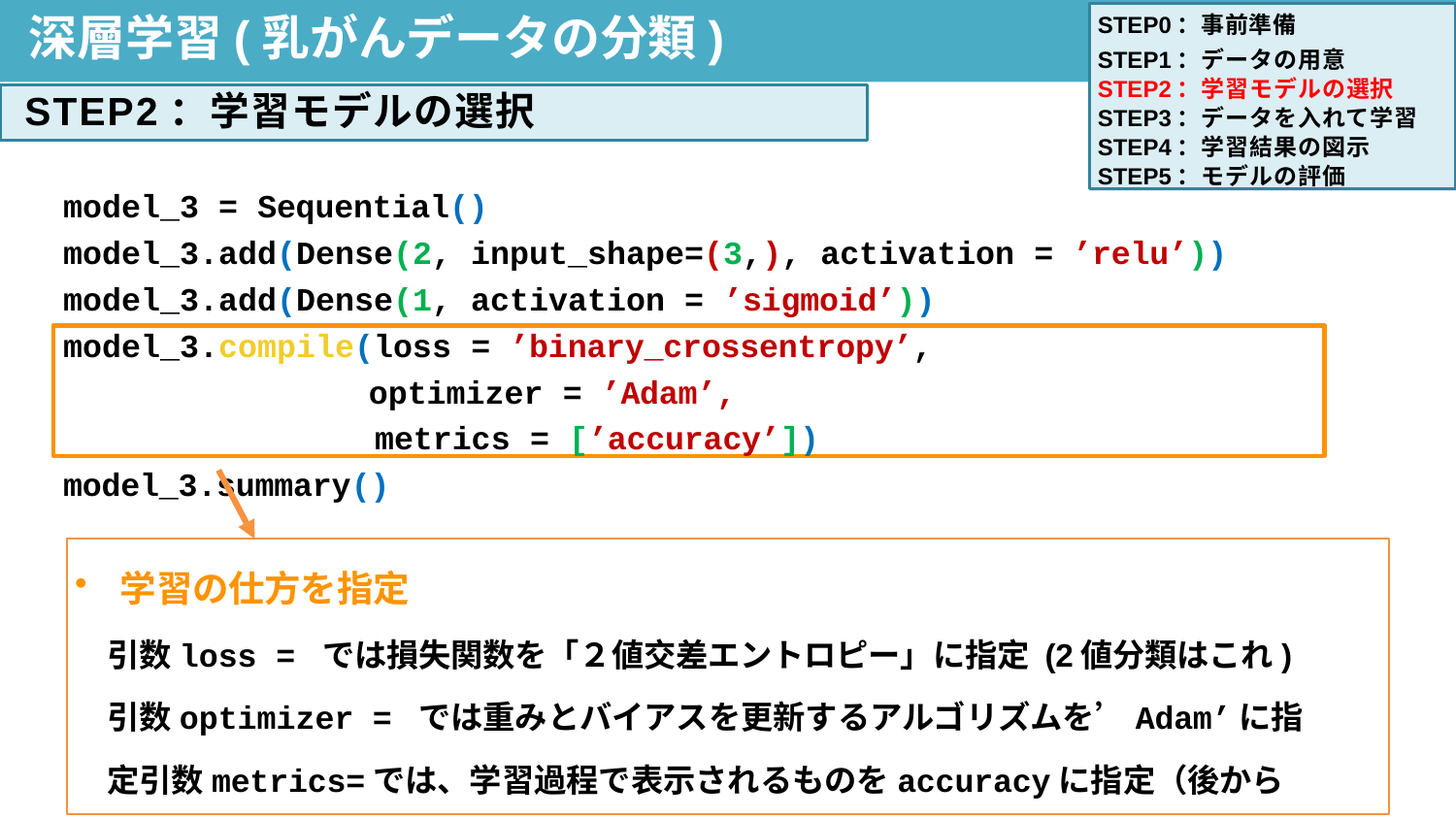

STEP0：事前準備
STEP1：データの用意 STEP2：学習モデルの選択 STEP3：データを入れて学習 STEP4：学習結果の図示 STEP5：モデルの評価
# 深層学習(乳がんデータの分類)

STEP2：学習モデルの選択
model_3 = Sequential()
model_3.add(Dense(2, input_shape=(3,), activation = ’relu’)) model_3.add(Dense(1, activation = ’sigmoid’))
model_3.compile(loss = ’binary_crossentropy’,
optimizer = ’Adam’, metrics = [’accuracy’])
model_3.summary()

学習の仕⽅を指定
引数loss = では損失関数を「２値交差エントロピー」に指定 (2値分類はこれ) 引数optimizer = では重みとバイアスを更新するアルゴリズムを’Adam’に指定引数metrics=では、学習過程で表⽰されるものをaccuracyに指定（後から説明)